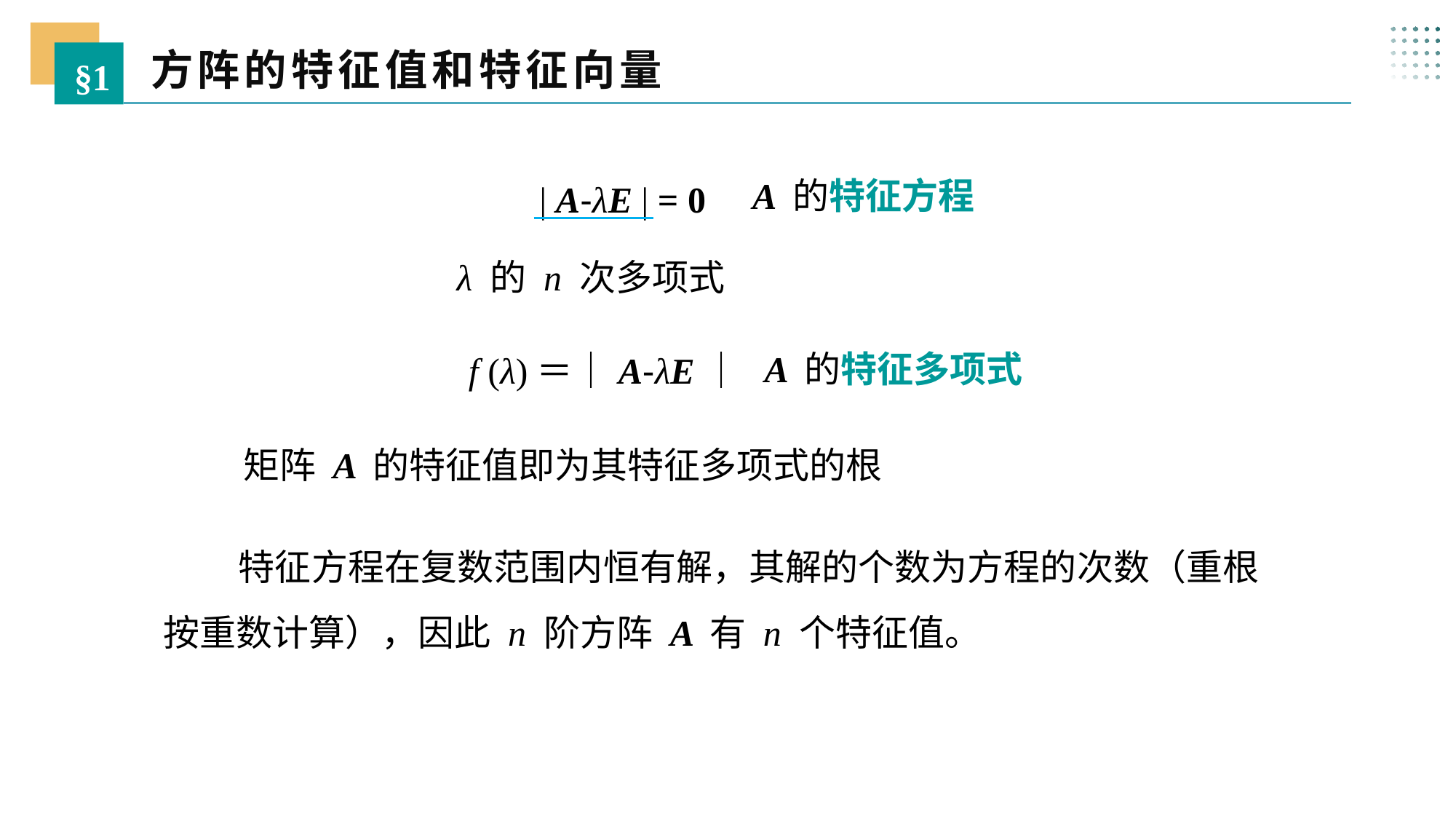

方阵的特征值和特征向量
§1
A 的特征方程
| A-λE | = 0
λ 的 n 次多项式
A 的特征多项式
f (λ)＝｜A-λE｜
矩阵 A 的特征值即为其特征多项式的根
        特征方程在复数范围内恒有解，其解的个数为方程的次数（重根按重数计算），因此 n 阶方阵 A 有 n 个特征值。